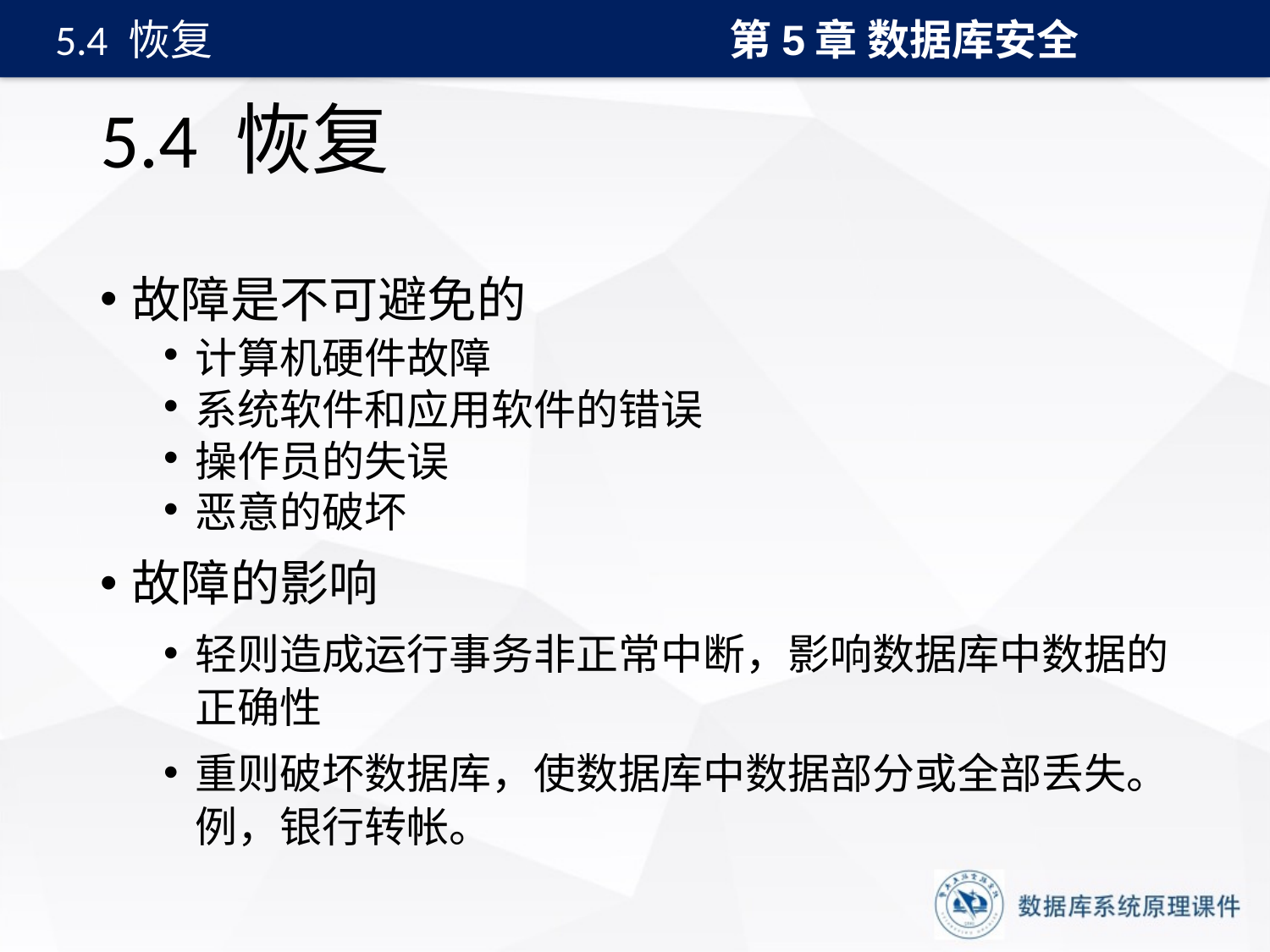

第5章 数据库安全
5.4 恢复
# 5.4 恢复
故障是不可避免的
计算机硬件故障
系统软件和应用软件的错误
操作员的失误
恶意的破坏
故障的影响
轻则造成运行事务非正常中断，影响数据库中数据的正确性
重则破坏数据库，使数据库中数据部分或全部丢失。例，银行转帐。